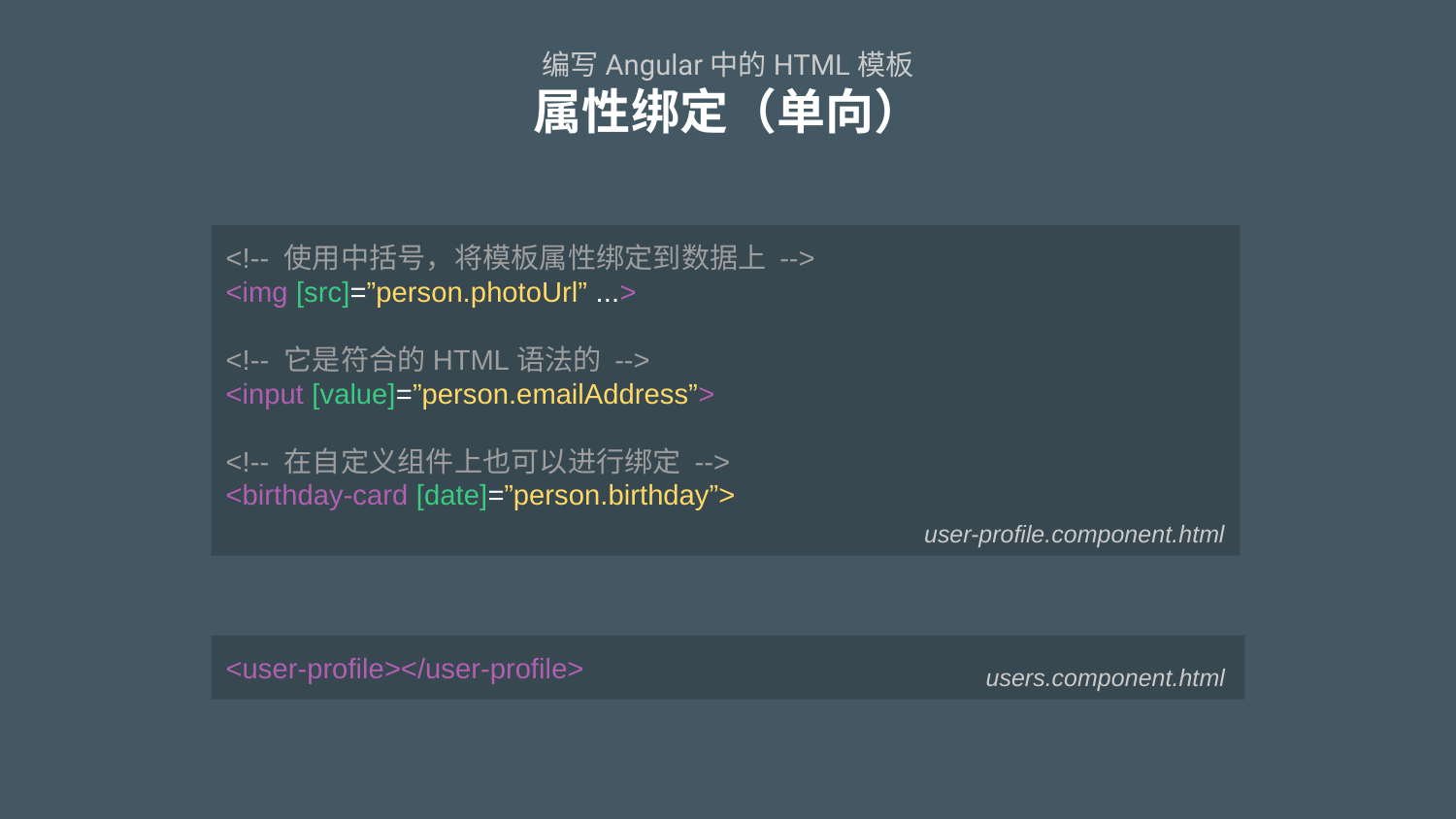

# 编写Angular中的HTML模板 属性绑定（单向）
<!-- 使用中括号，将模板属性绑定到数据上 -->
<img [src]=”person.photoUrl” ...>
<!-- 它是符合的HTML语法的 -->
<input [value]=”person.emailAddress”>
<!-- 在自定义组件上也可以进行绑定 -->
<birthday-card [date]=”person.birthday”>

user-profile.component.html
<user-profile></user-profile>
users.component.html